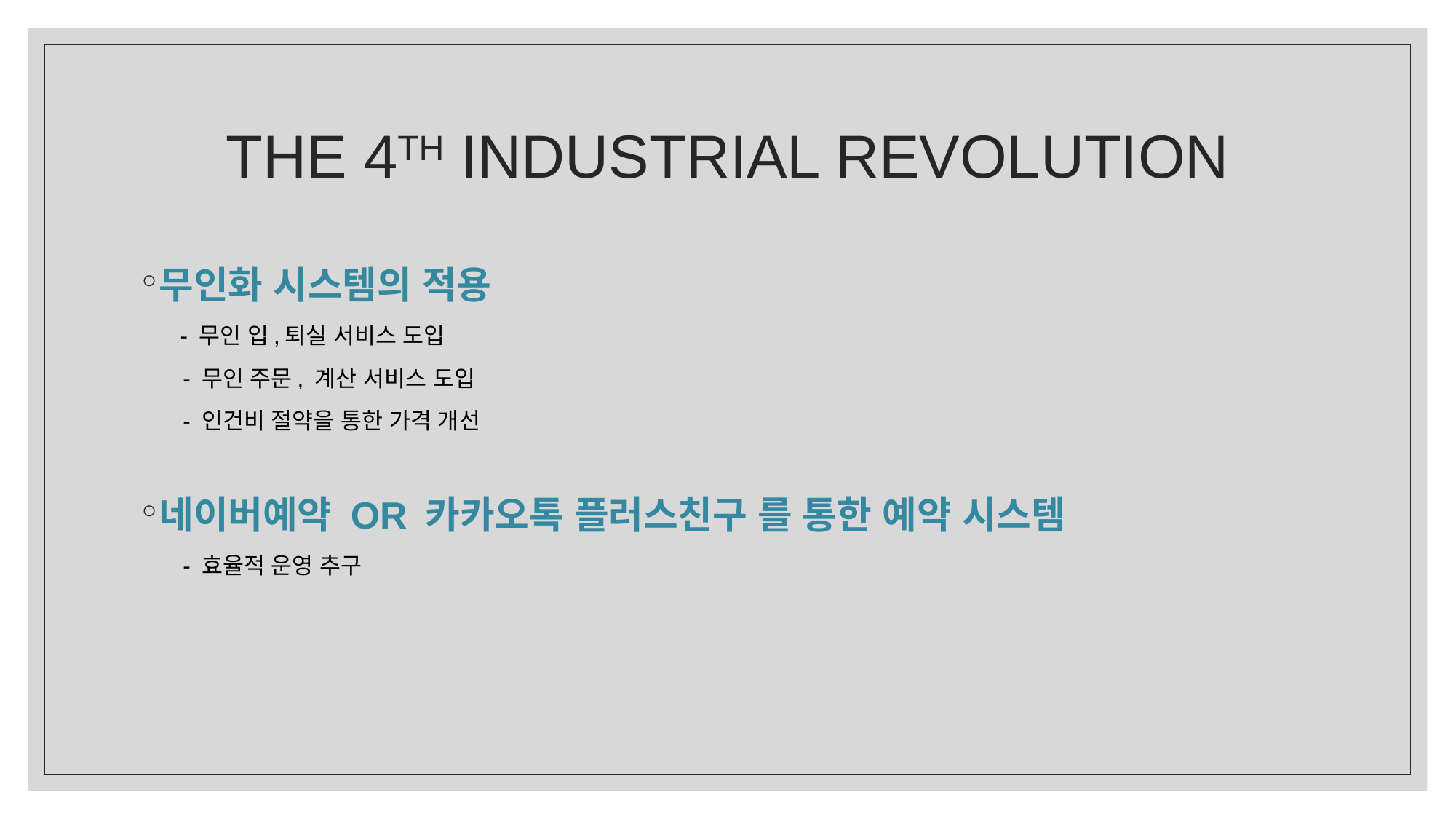

# THE 4TH INDUSTRIAL REVOLUTION
무인화 시스템의 적용
       - 무인 입,퇴실 서비스 도입
       - 무인 주문, 계산 서비스 도입
       - 인건비 절약을 통한 가격 개선

네이버예약 OR 카카오톡 플러스친구 를 통한 예약 시스템
       - 효율적 운영 추구